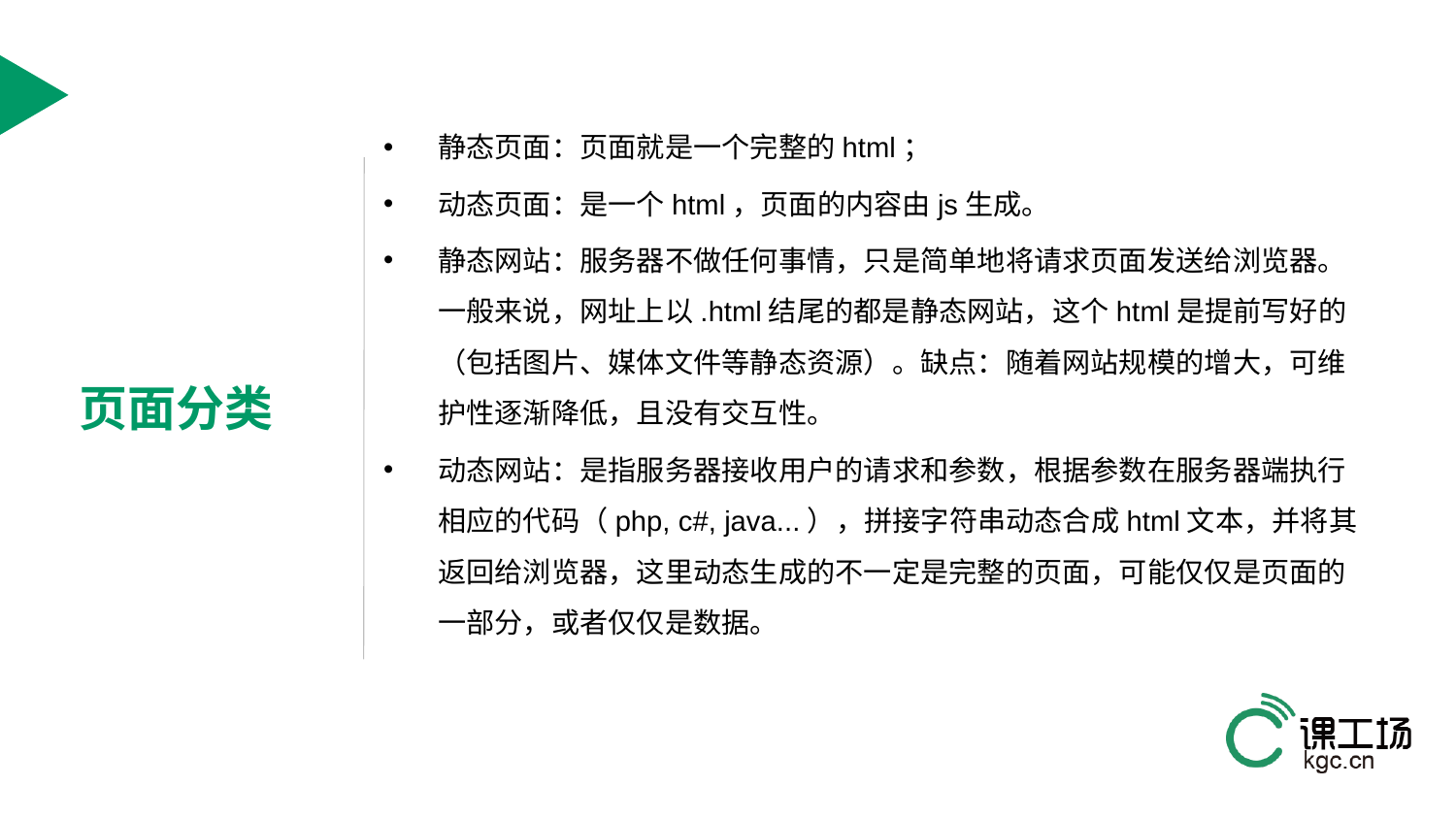

静态页面：页面就是一个完整的html；
动态页面：是一个html，页面的内容由js生成。
静态网站：服务器不做任何事情，只是简单地将请求页面发送给浏览器。一般来说，网址上以.html结尾的都是静态网站，这个html是提前写好的（包括图片、媒体文件等静态资源）。缺点：随着网站规模的增大，可维护性逐渐降低，且没有交互性。
动态网站：是指服务器接收用户的请求和参数，根据参数在服务器端执行相应的代码（php, c#, java...），拼接字符串动态合成html文本，并将其返回给浏览器，这里动态生成的不一定是完整的页面，可能仅仅是页面的一部分，或者仅仅是数据。
页面分类